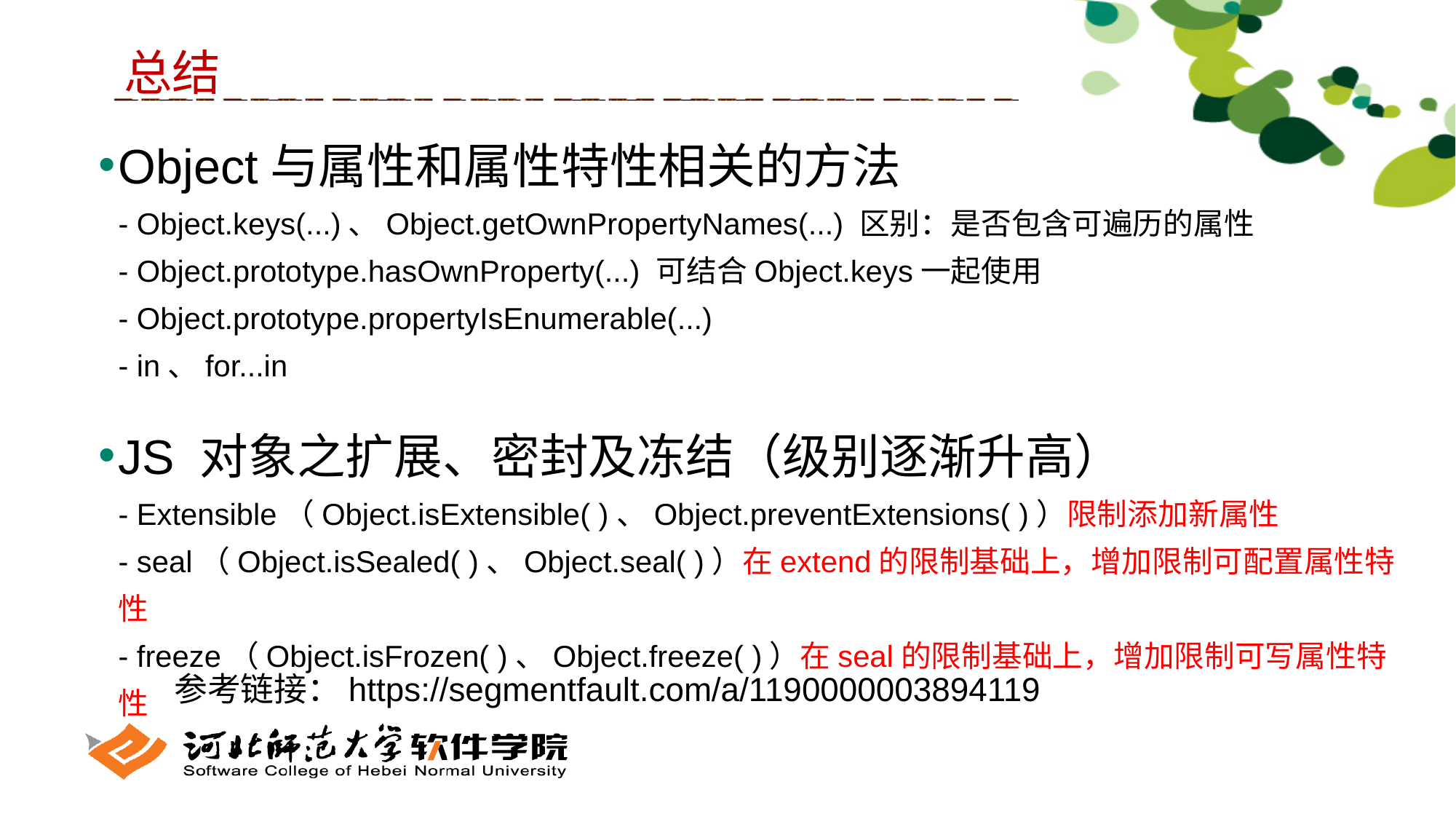

总结
Object与属性和属性特性相关的方法
- Object.keys(...)、Object.getOwnPropertyNames(...) 区别：是否包含可遍历的属性
- Object.prototype.hasOwnProperty(...) 可结合Object.keys一起使用
- Object.prototype.propertyIsEnumerable(...)
- in、for...in
JS 对象之扩展、密封及冻结（级别逐渐升高）
- Extensible（Object.isExtensible( )、Object.preventExtensions( )）限制添加新属性
- seal（Object.isSealed( )、Object.seal( )）在extend的限制基础上，增加限制可配置属性特性
- freeze（Object.isFrozen( )、Object.freeze( )）在seal的限制基础上，增加限制可写属性特性

参考链接：https://segmentfault.com/a/1190000003894119